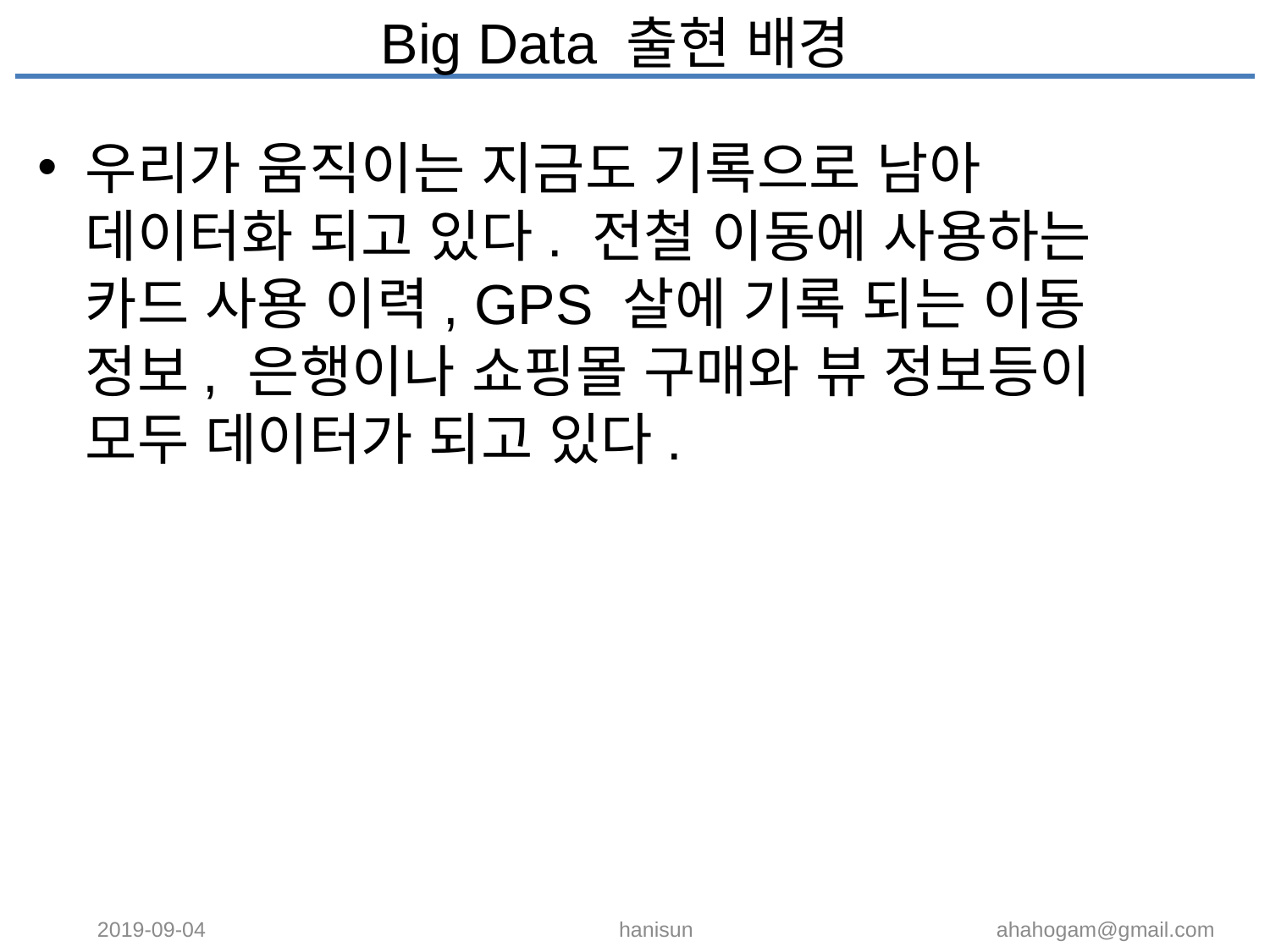

# Big Data 출현 배경
우리가 움직이는 지금도 기록으로 남아 데이터화 되고 있다. 전철 이동에 사용하는 카드 사용 이력, GPS 살에 기록 되는 이동 정보, 은행이나 쇼핑몰 구매와 뷰 정보등이 모두 데이터가 되고 있다.